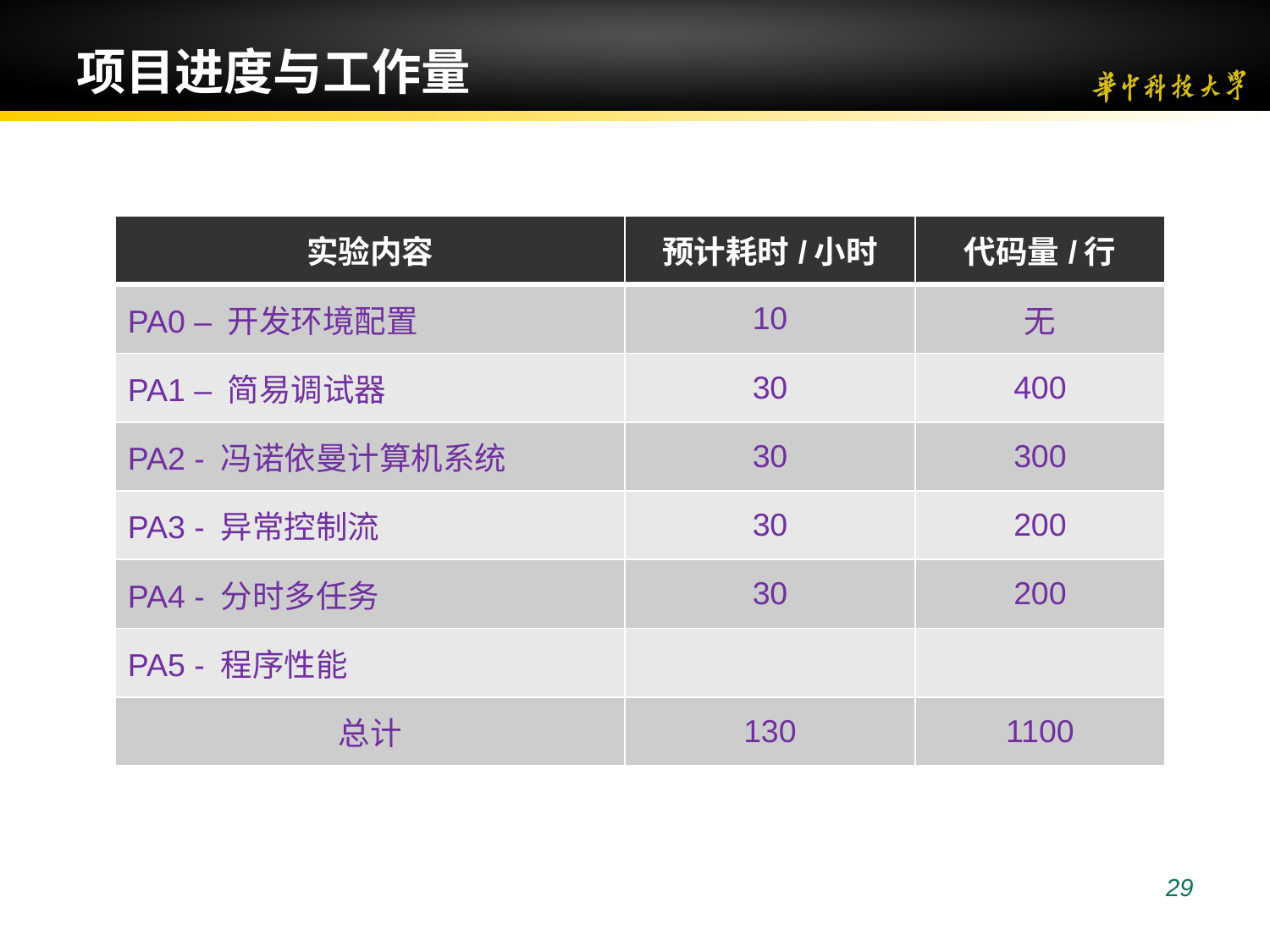

29
# 项目进度与工作量
| 实验内容 | 预计耗时/小时 | 代码量/行 |
| --- | --- | --- |
| PA0 – 开发环境配置 | 10 | 无 |
| PA1 – 简易调试器 | 30 | 400 |
| PA2 - 冯诺依曼计算机系统 | 30 | 300 |
| PA3 - 异常控制流 | 30 | 200 |
| PA4 - 分时多任务 | 30 | 200 |
| PA5 - 程序性能 |  |  |
| 总计 | 130 | 1100 |